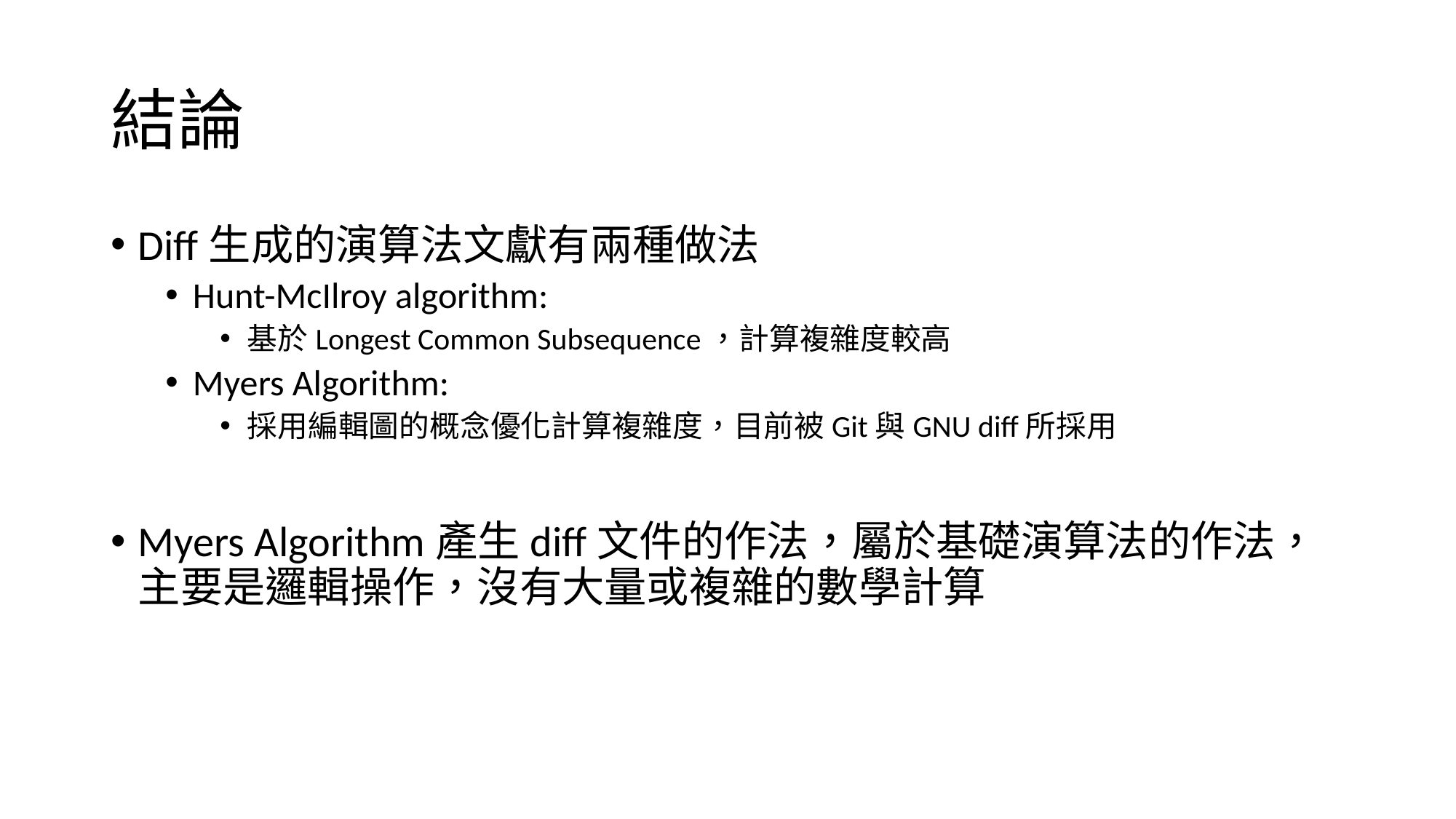

# 結論
Diff生成的演算法文獻有兩種做法
Hunt-McIlroy algorithm:
基於Longest Common Subsequence，計算複雜度較高
Myers Algorithm:
採用編輯圖的概念優化計算複雜度，目前被Git與GNU diff所採用

Myers Algorithm產生diff文件的作法，屬於基礎演算法的作法，主要是邏輯操作，沒有大量或複雜的數學計算